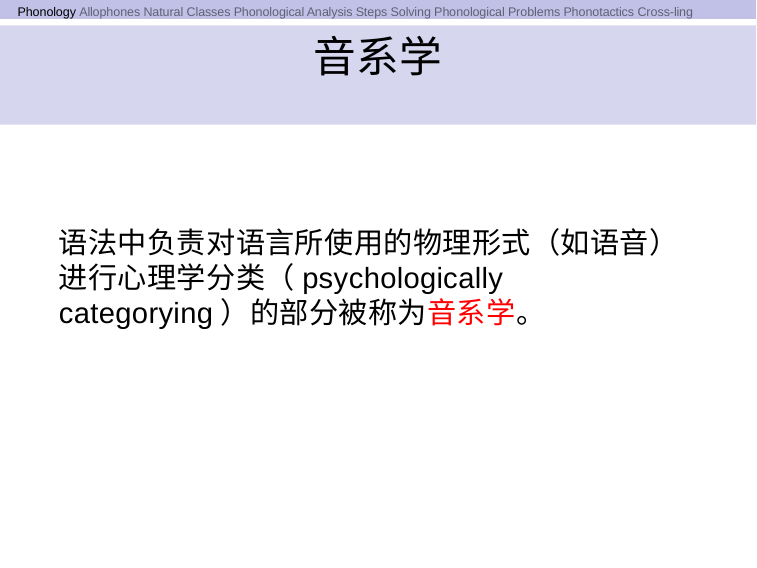

Phonology Allophones Natural Classes Phonological Analysis Steps Solving Phonological Problems Phonotactics Cross-ling
# 音系学
语法中负责对语言所使用的物理形式（如语音）进行心理学分类（psychologically categorying）的部分被称为音系学。